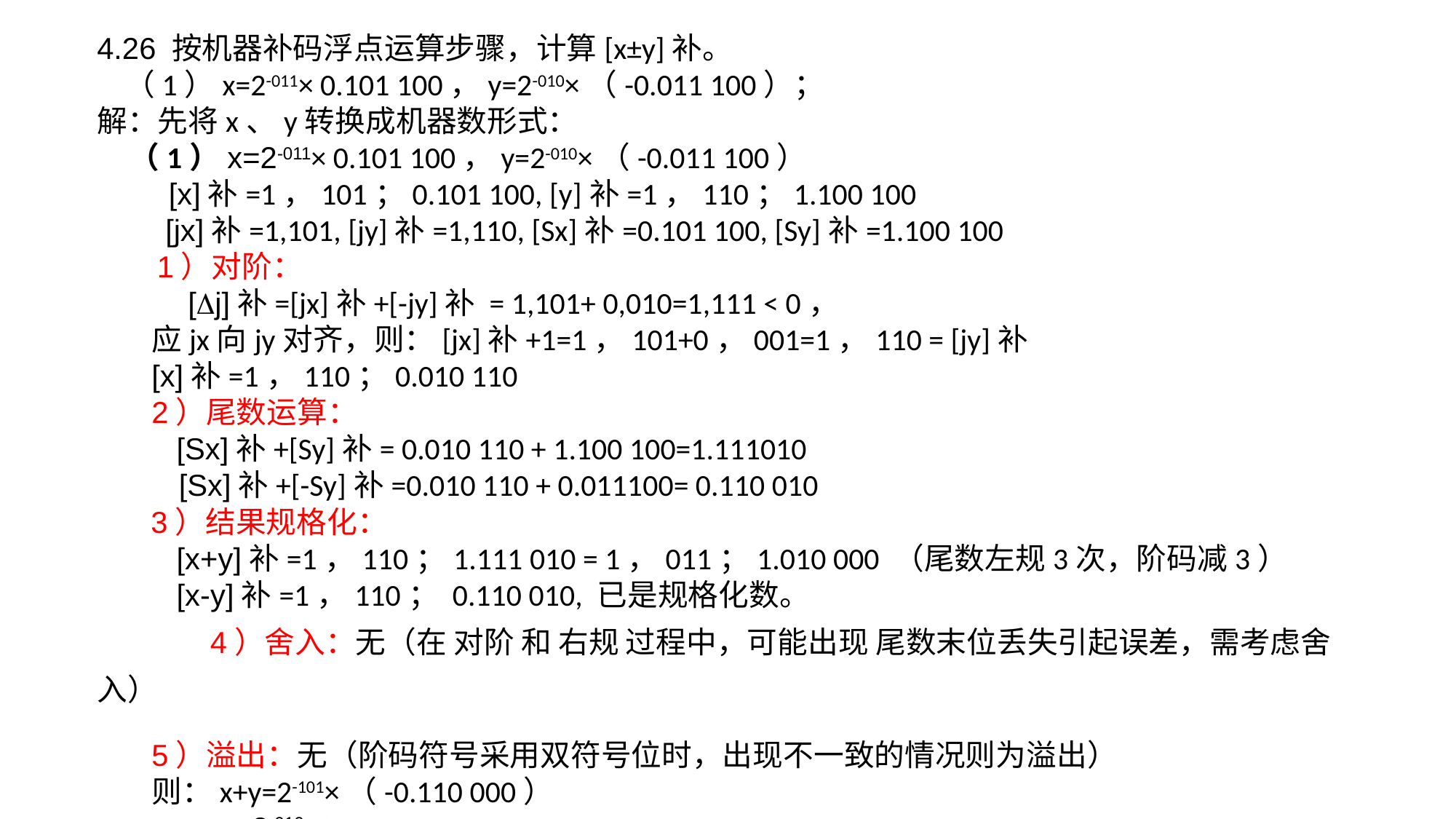

4.26 按机器补码浮点运算步骤，计算[x±y]补。
   （1）x=2-011× 0.101 100，y=2-010×（-0.011 100）；
解：先将x、y转换成机器数形式：
 （1）x=2-011× 0.101 100，y=2-010×（-0.011 100）
[x]补=1，101；0.101 100, [y]补=1，110；1.100 100
      [jx]补=1,101, [jy]补=1,110, [Sx]补=0.101 100, [Sy]补=1.100 100
     1）对阶：
[Δj]补=[jx]补+[-jy]补 = 1,101+ 0,010=1,111 < 0，
应jx向jy对齐，则：[jx]补+1=1，101+0，001=1，110 = [jy]补
[x]补=1，110；0.010 110
2）尾数运算：
   [Sx]补+[Sy]补= 0.010 110 + 1.100 100=1.111010
[Sx]补+[-Sy]补=0.010 110 + 0.011100= 0.110 010
 3）结果规格化：
   [x+y]补=1，110；1.111 010 = 1，011；1.010 000 （尾数左规3次，阶码减3）
   [x-y]补=1，110； 0.110 010, 已是规格化数。
       4）舍入：无（在 对阶 和 右规 过程中，可能出现 尾数末位丢失引起误差，需考虑舍入）

5）溢出：无（阶码符号采用双符号位时，出现不一致的情况则为溢出）
则：x+y=2-101×（-0.110 000）
    x-y =2-010×0.110 010